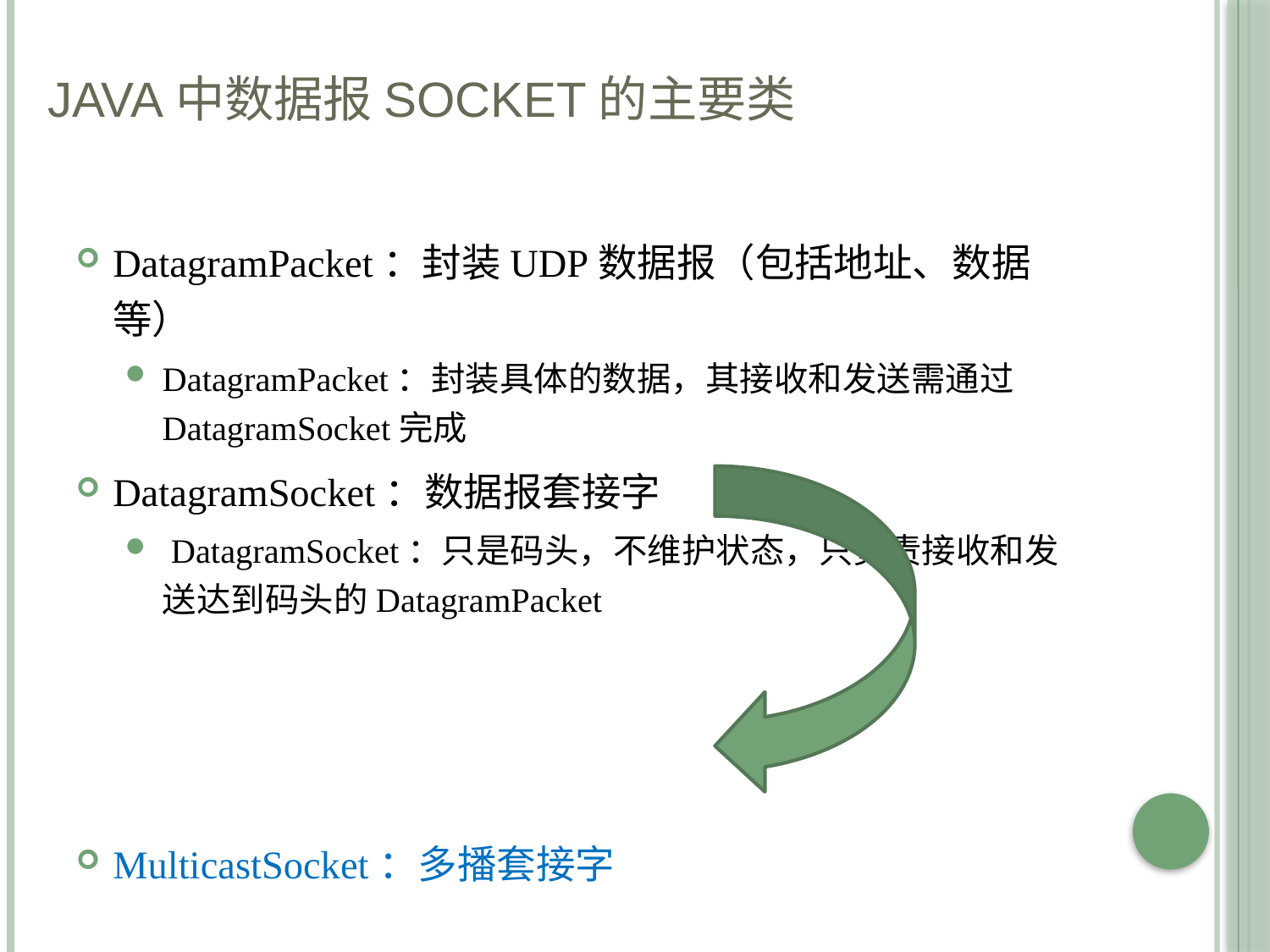

# Java中数据报Socket的主要类
DatagramPacket：封装UDP数据报（包括地址、数据等）
DatagramPacket：封装具体的数据，其接收和发送需通过DatagramSocket完成
DatagramSocket：数据报套接字
 DatagramSocket：只是码头，不维护状态，只负责接收和发送达到码头的DatagramPacket

MulticastSocket：多播套接字